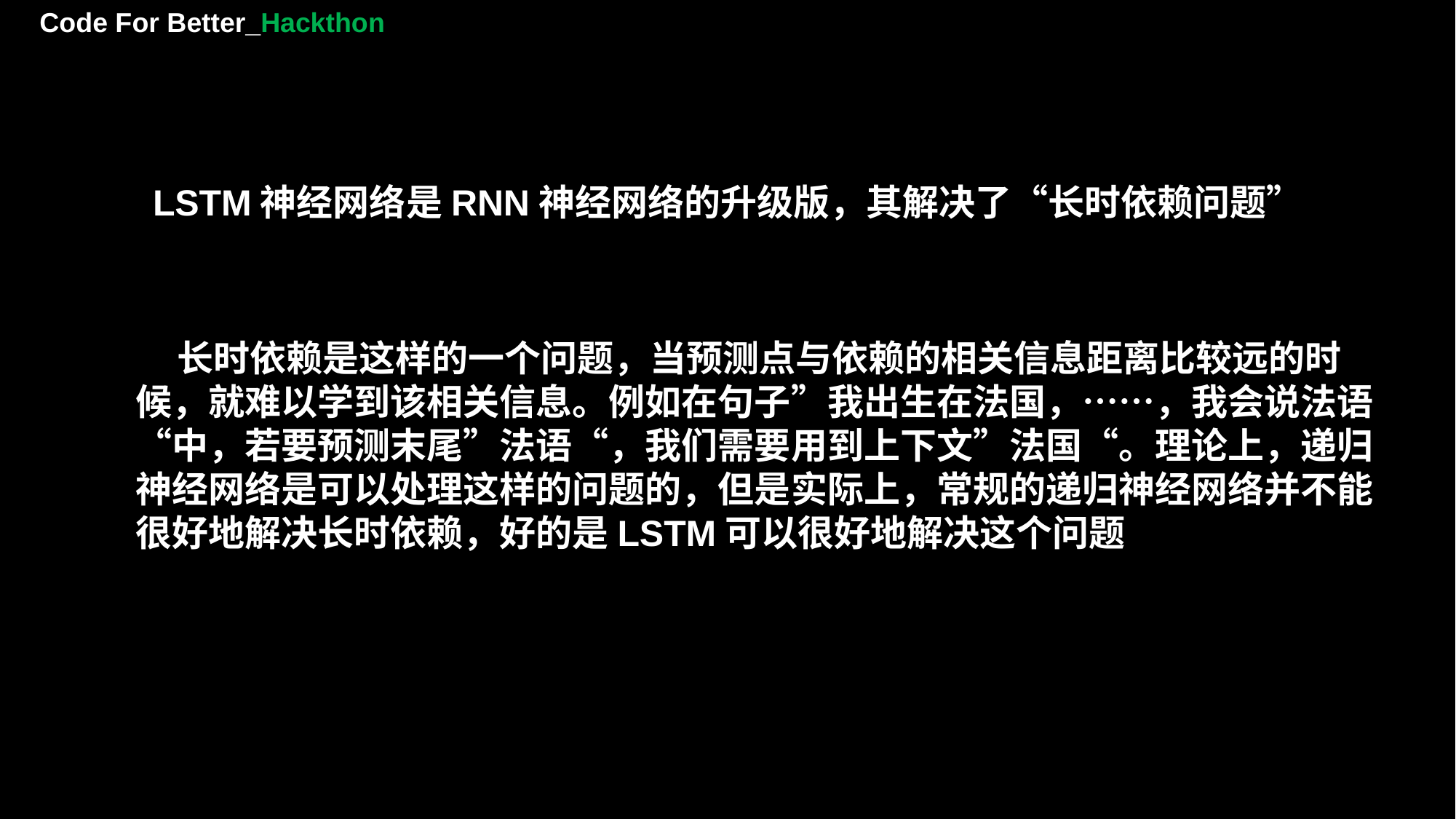

Code For Better_Hackthon
LSTM神经网络是RNN神经网络的升级版，其解决了“长时依赖问题”

    长时依赖是这样的一个问题，当预测点与依赖的相关信息距离比较远的时候，就难以学到该相关信息。例如在句子”我出生在法国，……，我会说法语“中，若要预测末尾”法语“，我们需要用到上下文”法国“。理论上，递归神经网络是可以处理这样的问题的，但是实际上，常规的递归神经网络并不能很好地解决长时依赖，好的是LSTM可以很好地解决这个问题

LS